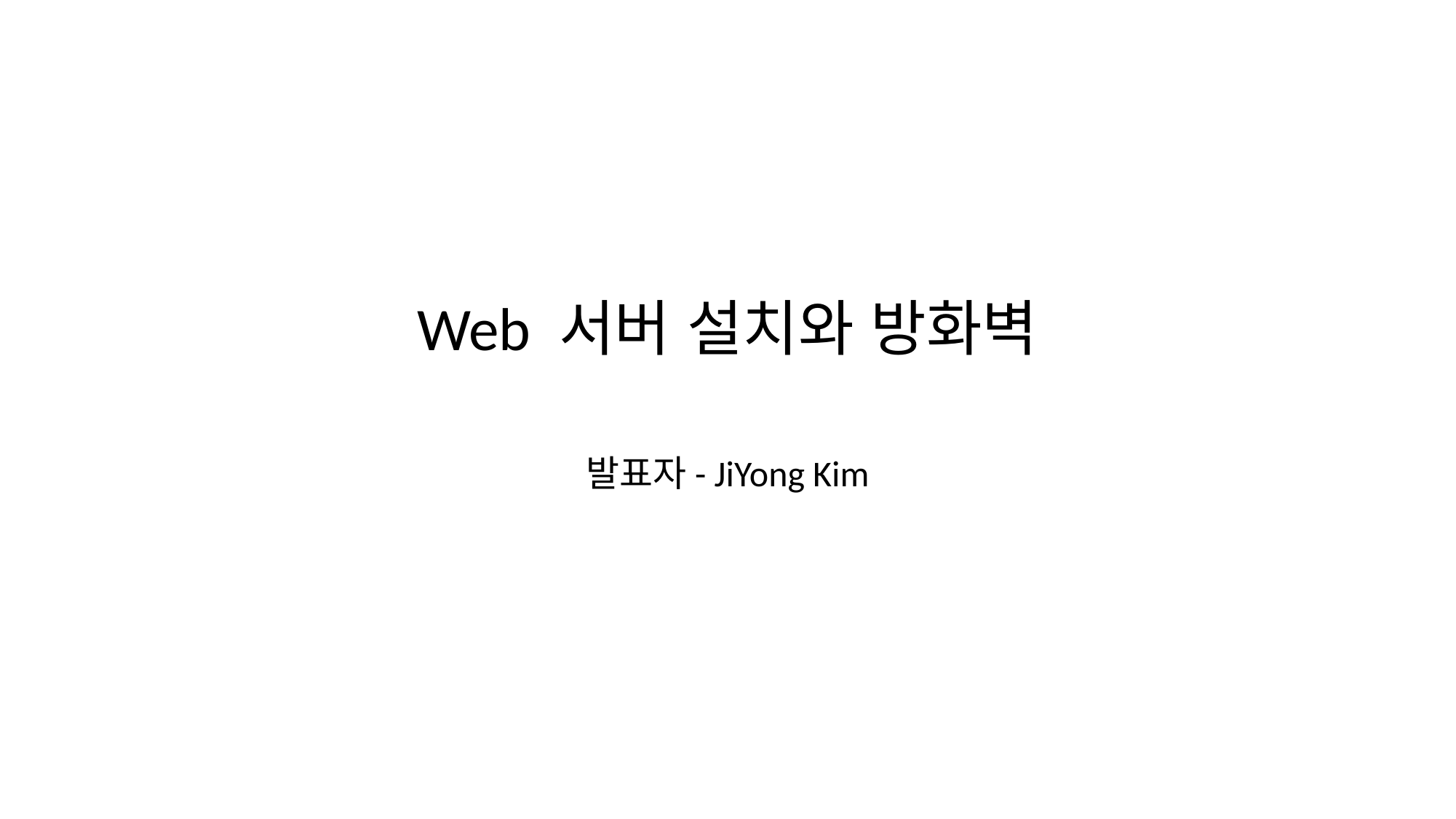

# Web 서버 설치와 방화벽
발표자- JiYong Kim